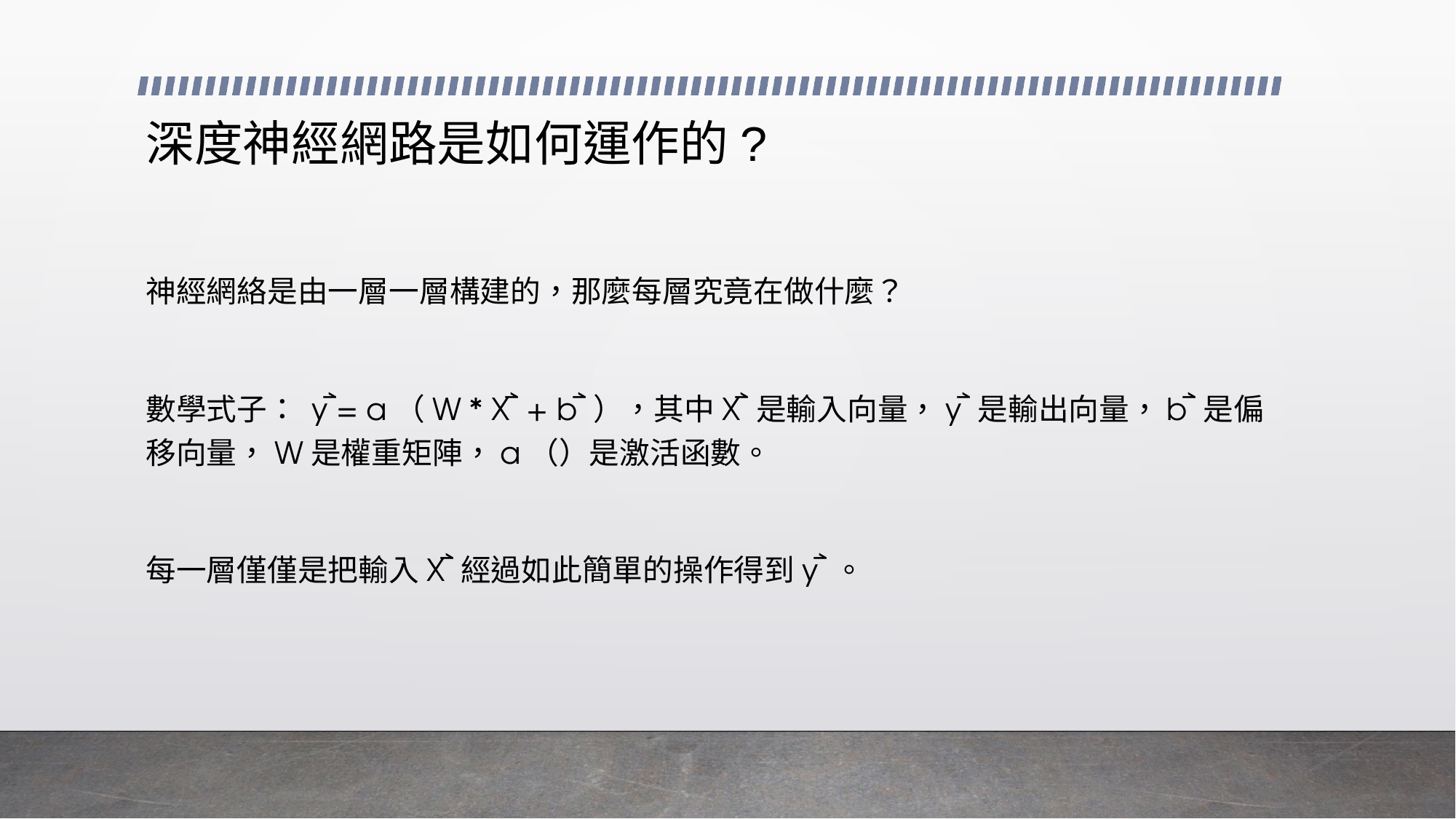

# 深度神經網路是如何運作的?
神經網絡是由一層一層構建的，那麼每層究竟在做什麼？

數學式子： y ⃑= a（W * X ⃑ + b ⃑），其中X ⃑是輸入向量，y ⃑是輸出向量，b ⃑是偏移向量，W是權重矩陣，a（）是激活函數。

每一層僅僅是把輸入X ⃑經過如此簡單的操作得到y ⃑。